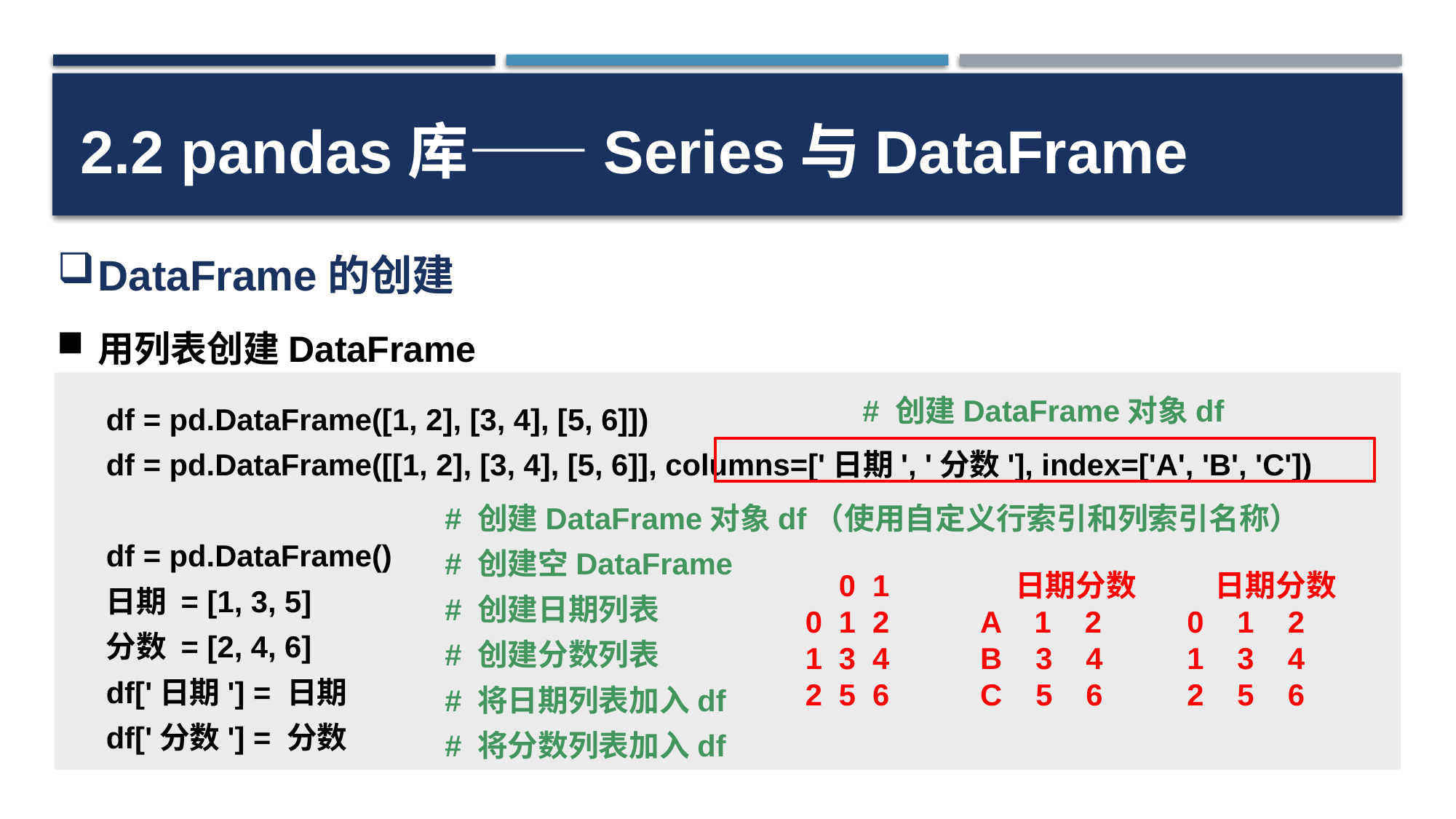

2.2 pandas库——Series与DataFrame
DataFrame的创建
用列表创建DataFrame

df = pd.DataFrame([1, 2], [3, 4], [5, 6]])
df = pd.DataFrame([[1, 2], [3, 4], [5, 6]], columns=['日期', '分数'], index=['A', 'B', 'C'])

df = pd.DataFrame()
日期 = [1, 3, 5]
分数 = [2, 4, 6]
df['日期'] = 日期
df['分数'] = 分数
# 创建DataFrame对象df
# 创建DataFrame对象df（使用自定义行索引和列索引名称）
# 创建空DataFrame
# 创建日期列表
# 创建分数列表
# 将日期列表加入df
# 将分数列表加入df

    0  1
0  1  2
1  3  4
2  5  6
    日期分数
A    1    2
B    3    4
C    5    6
   日期分数
0    1    2
1    3    4
2    5    6
29